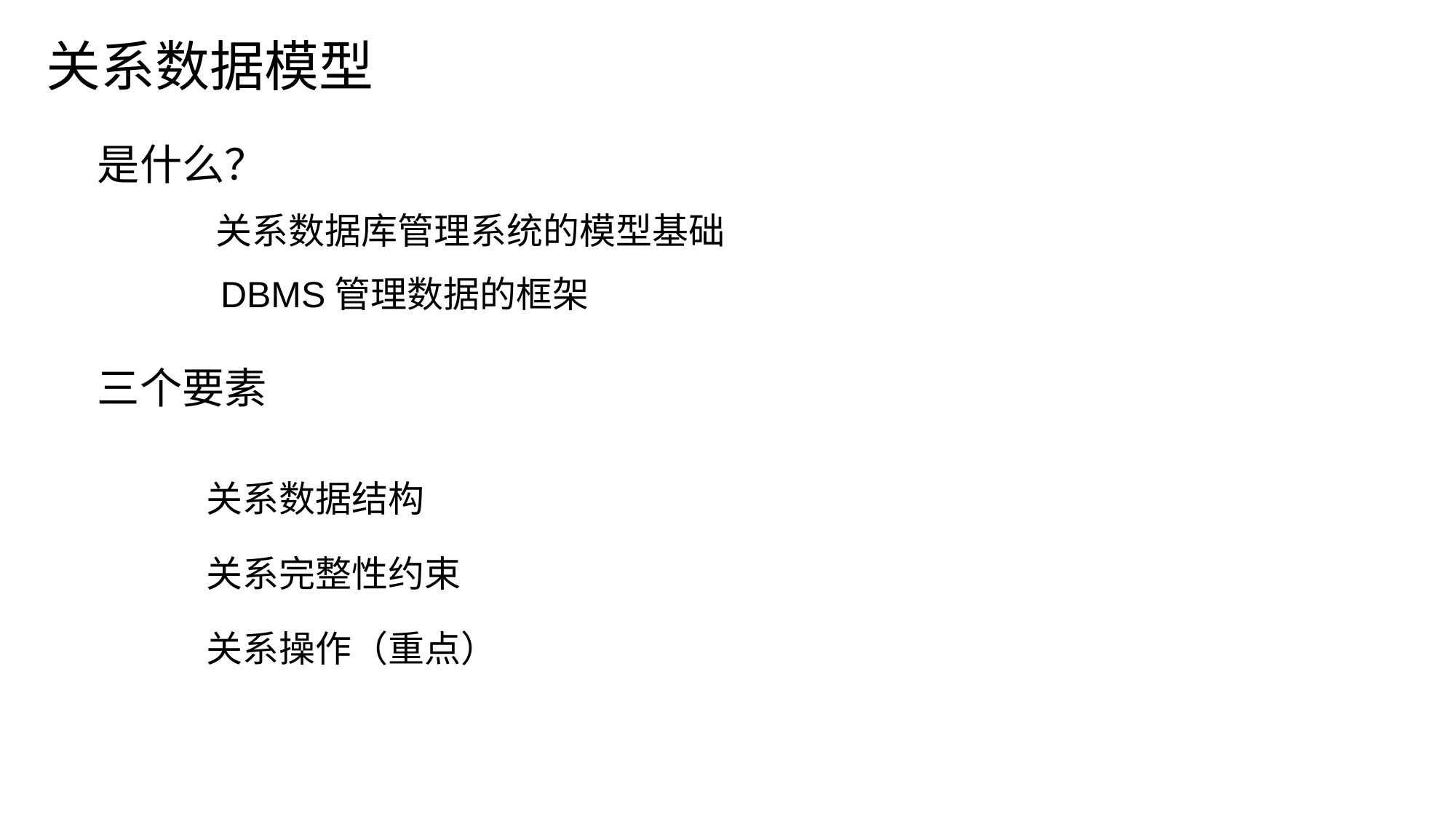

关系数据模型
是什么？
关系数据库管理系统的模型基础
DBMS管理数据的框架
三个要素
关系数据结构
关系完整性约束
关系操作（重点）